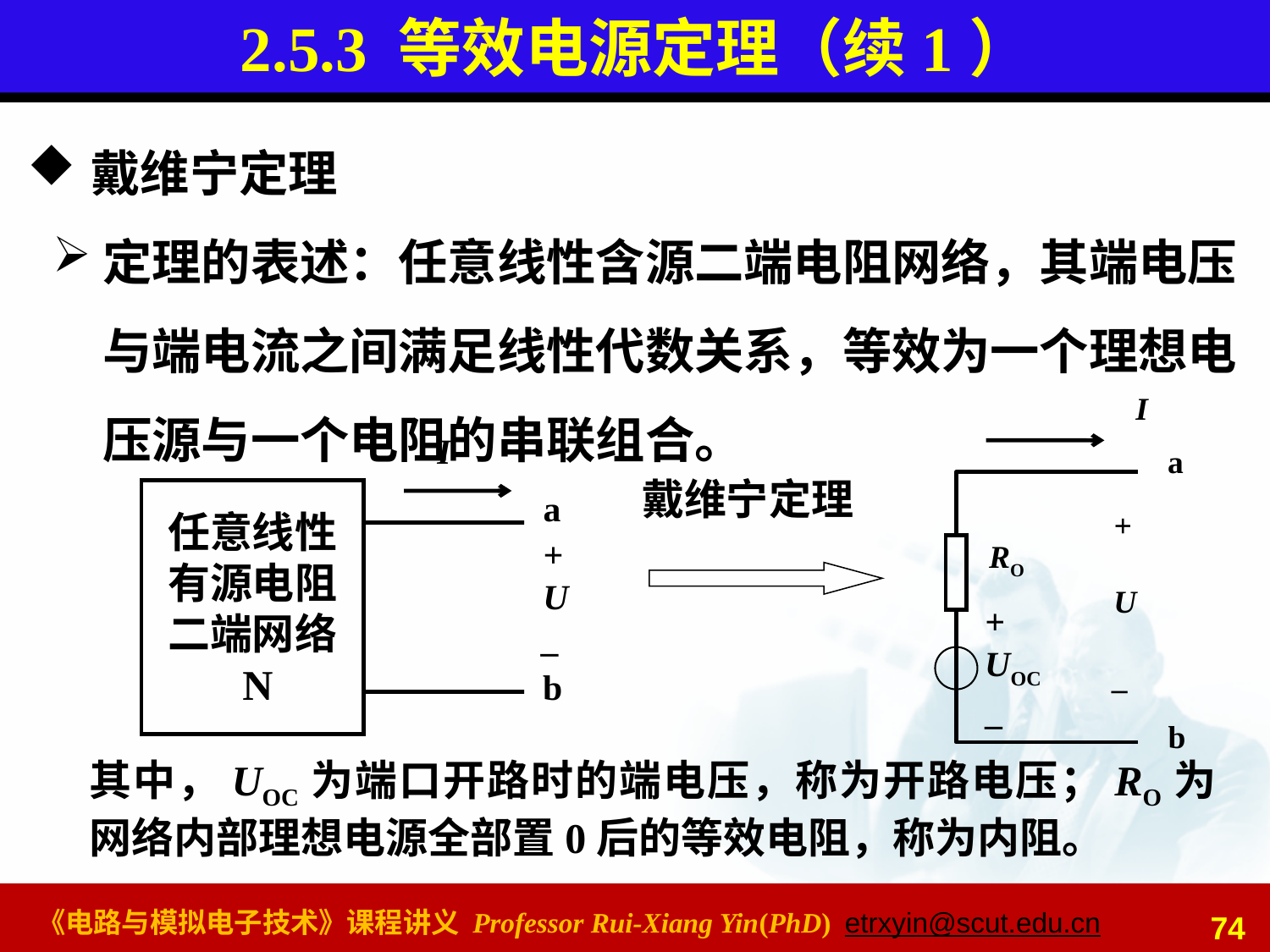

# 2.5.3 等效电源定理（续1）
戴维宁定理
定理的表述：任意线性含源二端电阻网络，其端电压与端电流之间满足线性代数关系，等效为一个理想电压源与一个电阻的串联组合。
I
a

+

U

_
RO

+
UOC
_

b
I
任意线性
有源电阻
二端网络
 N
a

+
U
_
b

戴维宁定理

其中，UOC为端口开路时的端电压，称为开路电压；RO为网络内部理想电源全部置0后的等效电阻，称为内阻。
74